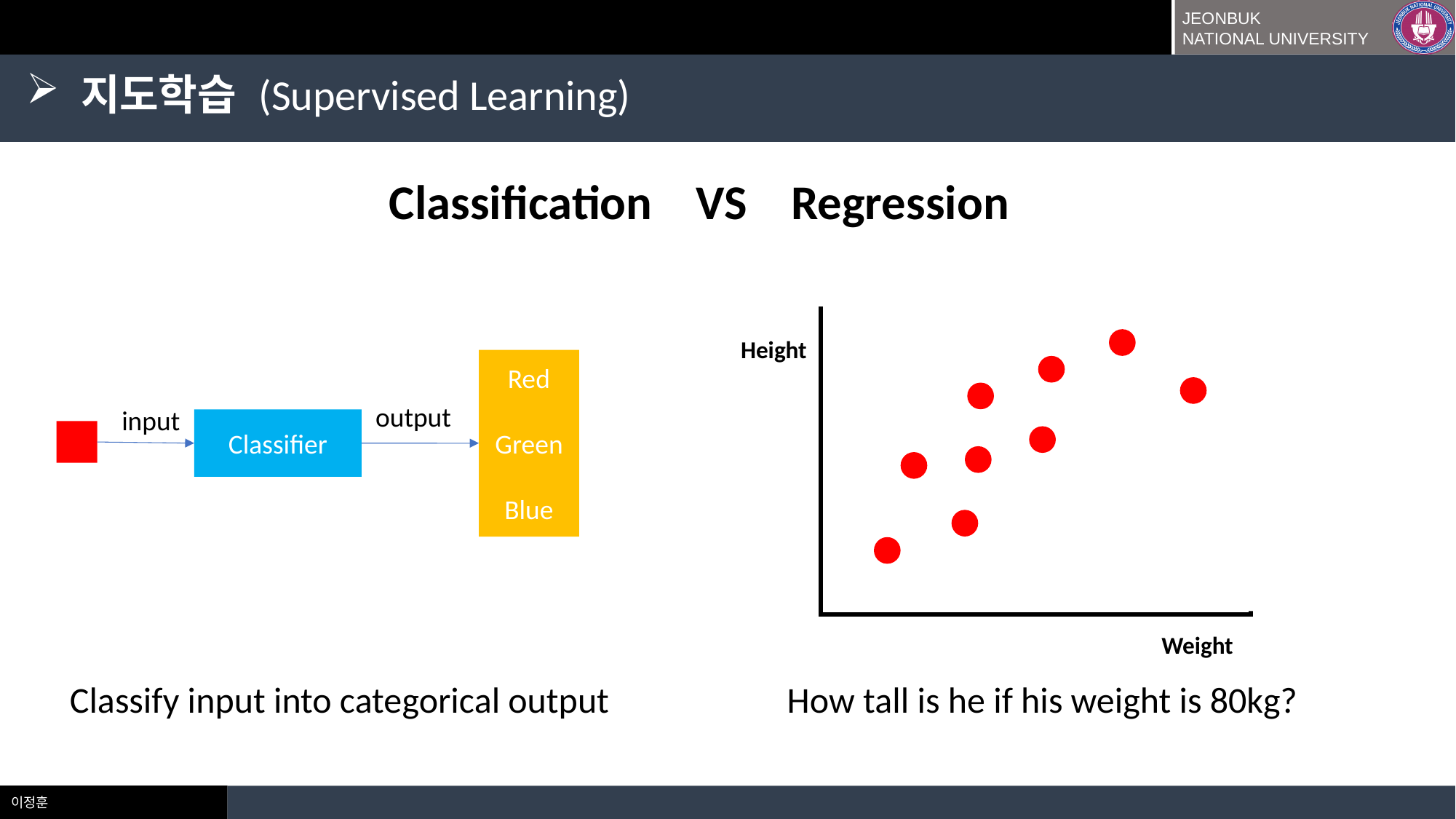

지도학습 (Supervised Learning)
Classification    VS    Regression

Height

Red

Green

Blue

output
input
Classifier

 Weight
How tall is he if his weight is 80kg?
Classify input into categorical output